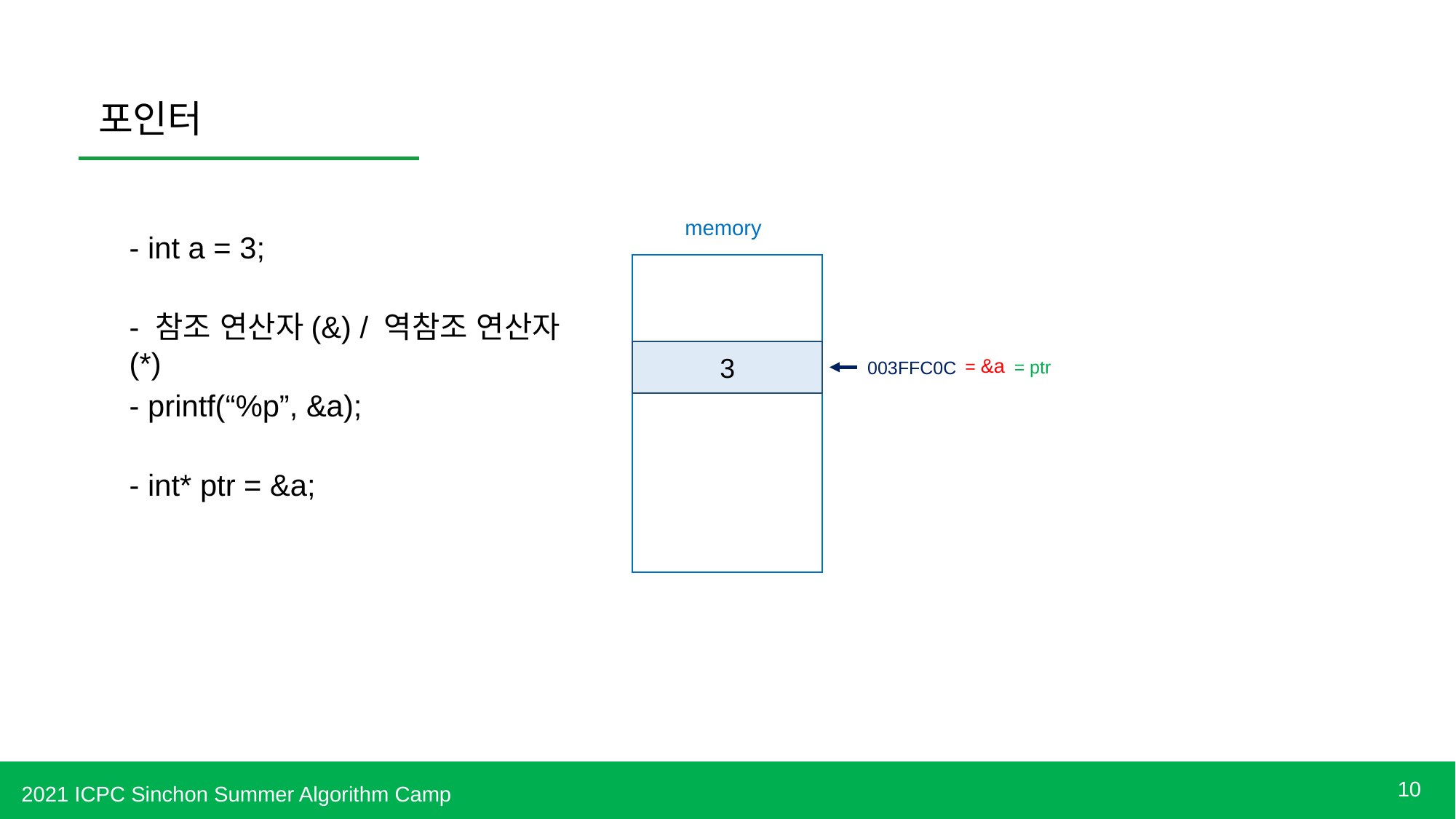

포인터
memory
- int a = 3;

- 참조 연산자(&) / 역참조 연산자(*)
3
= &a
= ptr
003FFC0C
- printf(“%p”, &a);
- int* ptr = &a;

10
2021 ICPC Sinchon Summer Algorithm Camp